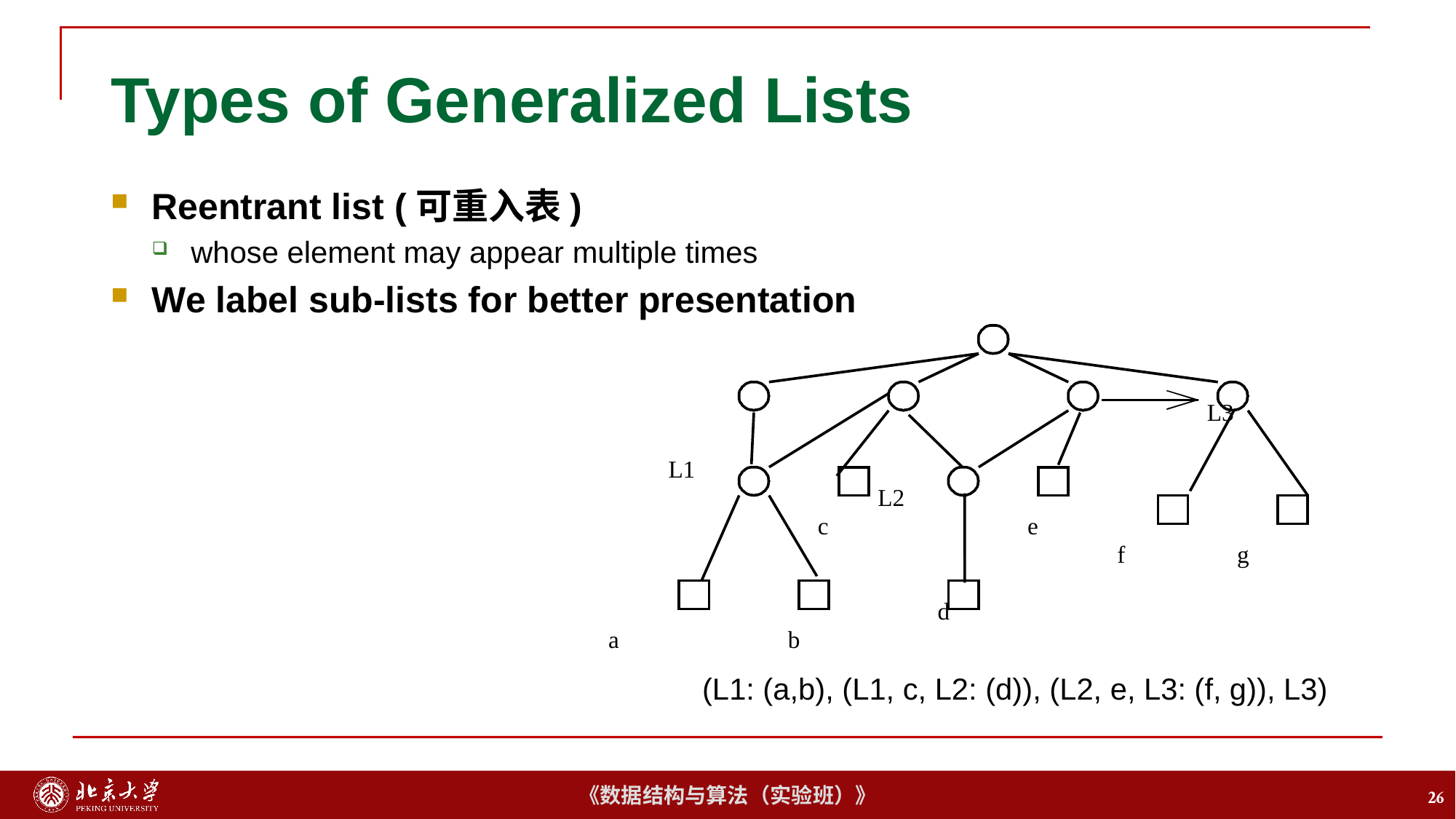

# Types of Generalized Lists
Reentrant list (可重入表)
whose element may appear multiple times
We label sub-lists for better presentation

L3

L1

L2

c

e

f

g

d

a

b

(L1: (a,b), (L1, c, L2: (d)), (L2, e, L3: (f, g)), L3)
26